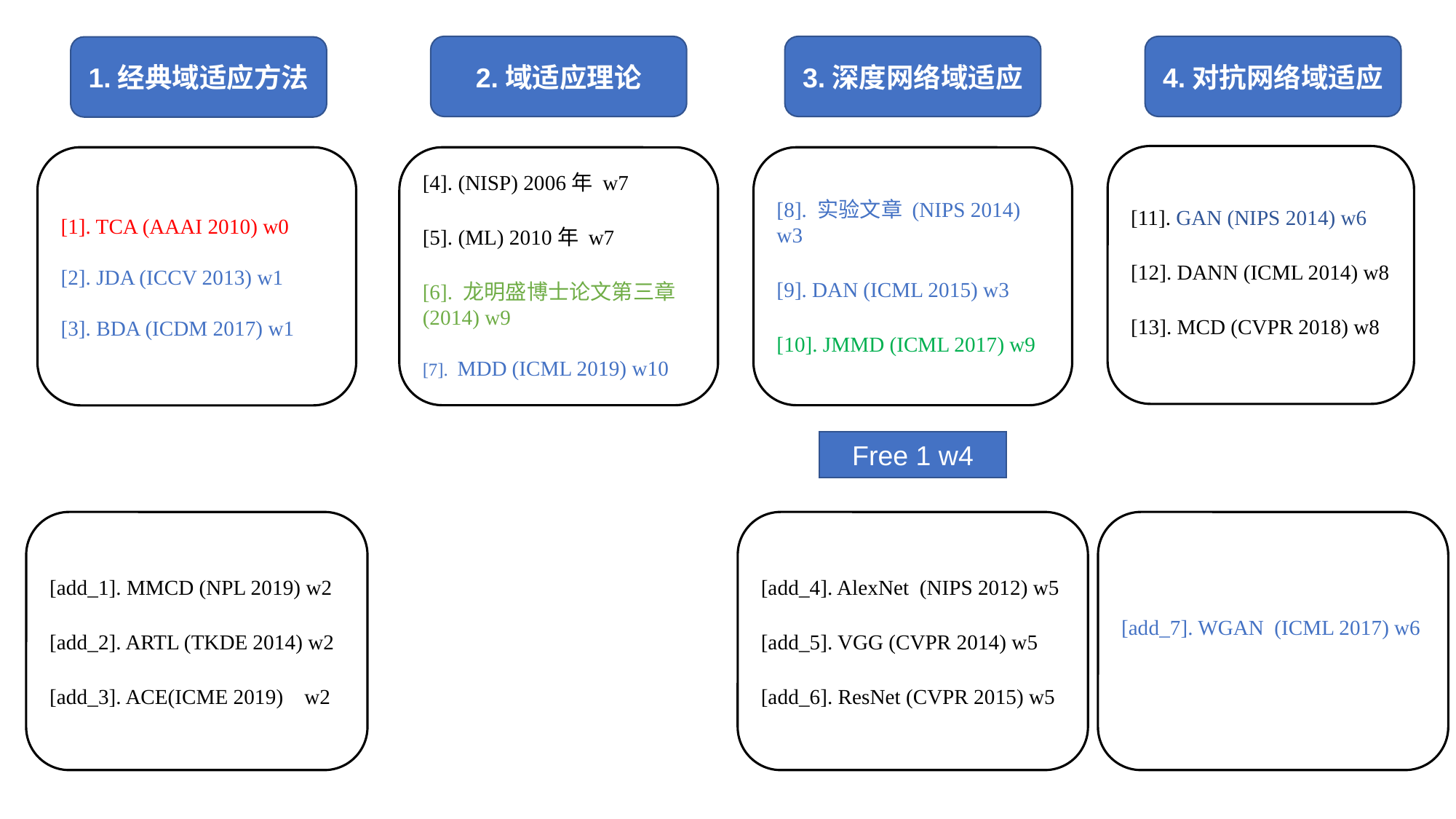

2.域适应理论
3.深度网络域适应
4.对抗网络域适应
1.经典域适应方法

[11]. GAN (NIPS 2014) w6

[12]. DANN (ICML 2014) w8

[13]. MCD (CVPR 2018) w8

[1]. TCA (AAAI 2010) w0

[2]. JDA (ICCV 2013) w1

[3]. BDA (ICDM 2017) w1

[4]. (NISP) 2006年 w7

[5]. (ML) 2010年 w7

[6]. 龙明盛博士论文第三章 (2014) w9

[7].  MDD (ICML 2019) w10

[8]. 实验文章 (NIPS 2014) w3

[9]. DAN (ICML 2015) w3

[10]. JMMD (ICML 2017) w9
Free 1 w4
[add_1]. MMCD (NPL 2019) w2

[add_2]. ARTL (TKDE 2014) w2

[add_3]. ACE(ICME 2019)    w2
[add_4]. AlexNet  (NIPS 2012) w5

[add_5]. VGG (CVPR 2014) w5

[add_6]. ResNet (CVPR 2015) w5
[add_7]. WGAN  (ICML 2017) w6